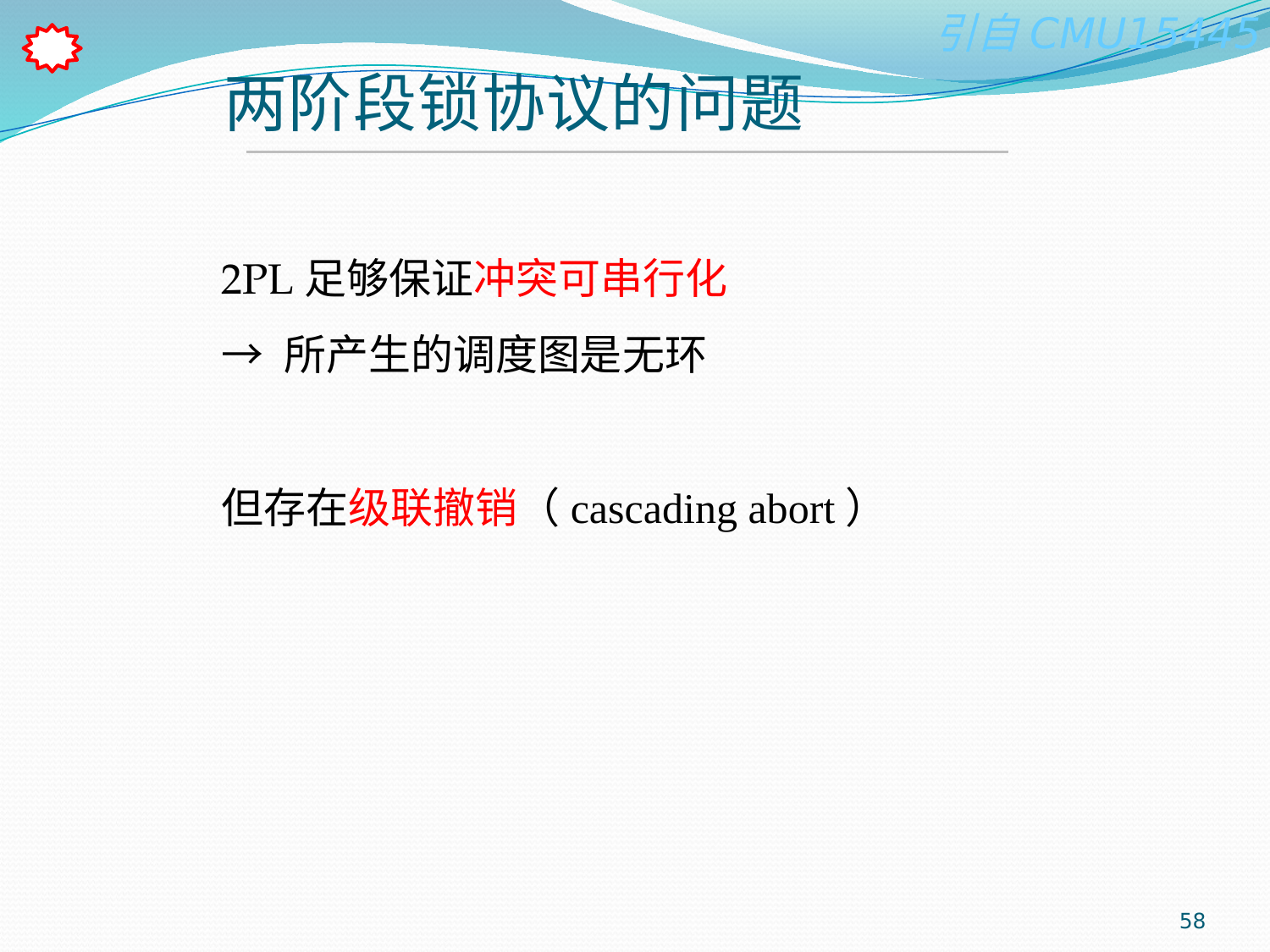

# 两阶段锁协议的问题

2PL足够保证冲突可串行化
→ 所产生的调度图是无环

但存在级联撤销（cascading abort）
58